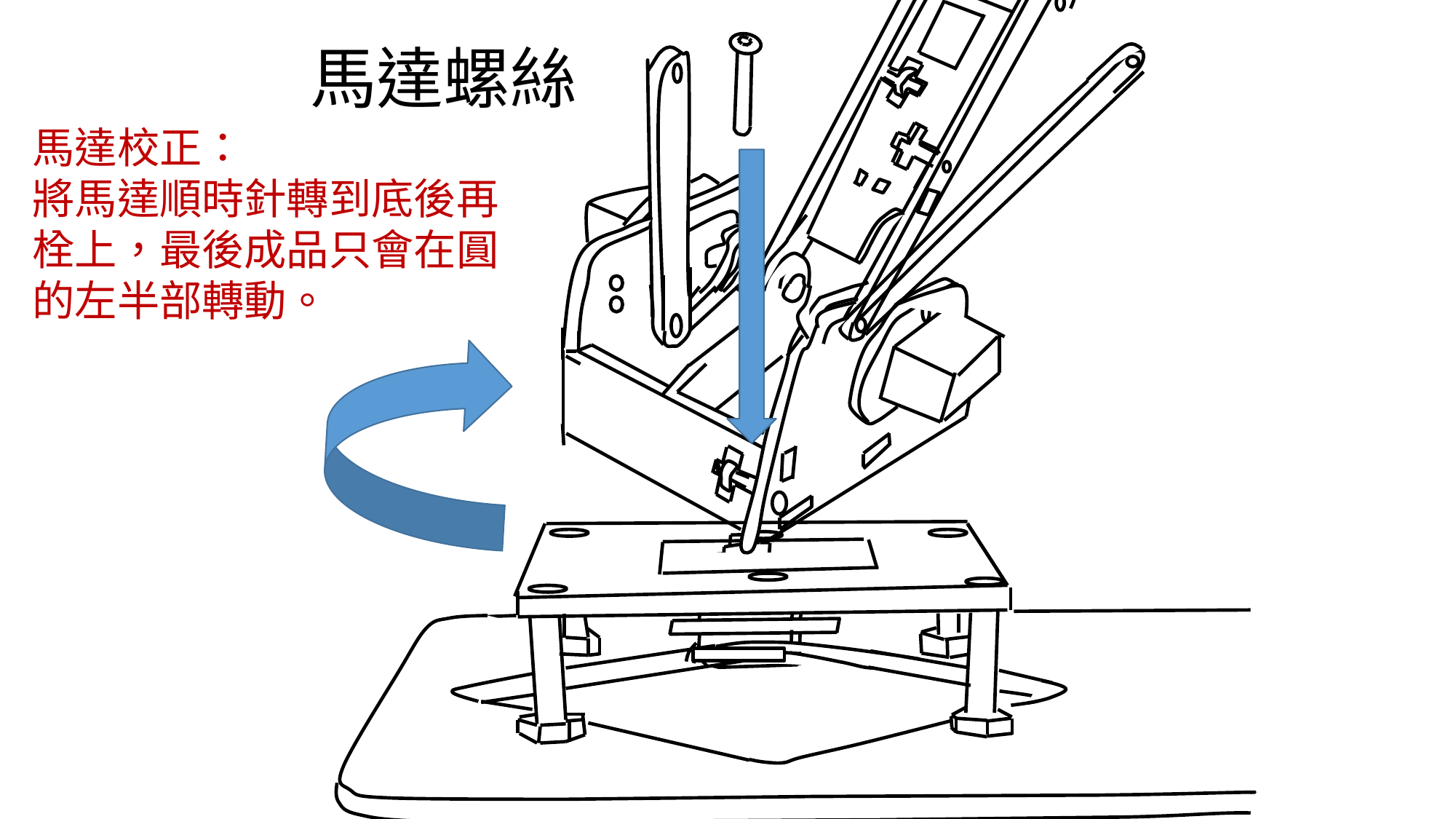

馬達螺絲

馬達校正：
將馬達順時針轉到底後再栓上，最後成品只會在圓的左半部轉動。